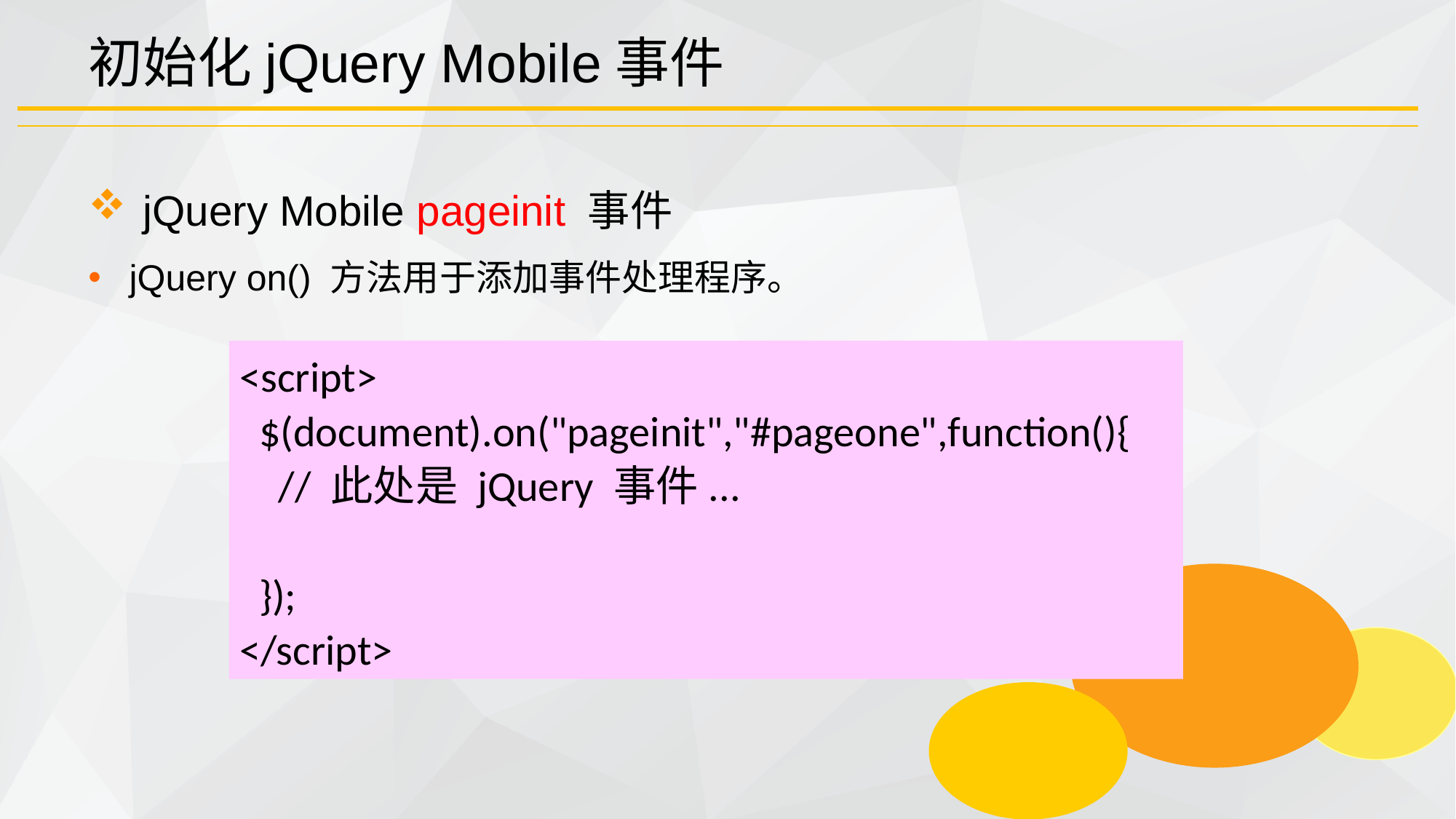

# 初始化jQuery Mobile事件
jQuery Mobile pageinit 事件
jQuery on() 方法用于添加事件处理程序。

<script>
  $(document).on("pageinit","#pageone",function(){
    // 此处是 jQuery 事件...

  });
</script>